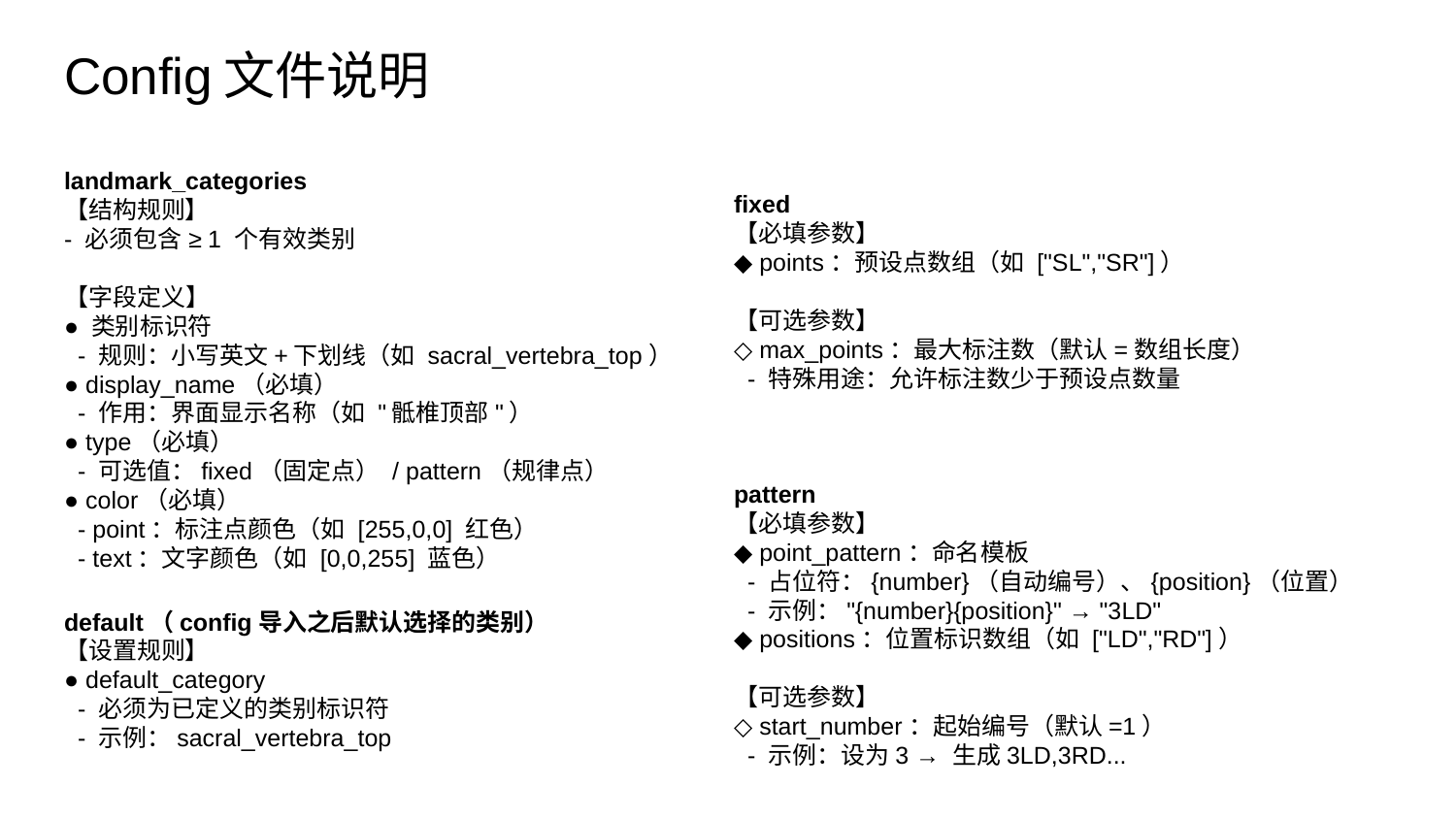

# Config文件说明
landmark_categories
【结构规则】
- 必须包含 ≥1 个有效类别

【字段定义】
● 类别标识符
  - 规则：小写英文+下划线（如 sacral_vertebra_top）
● display_name（必填）
  - 作用：界面显示名称（如 "骶椎顶部"）
● type（必填）
  - 可选值：fixed（固定点） / pattern（规律点）
● color（必填）
  - point：标注点颜色（如 [255,0,0] 红色）
  - text：文字颜色（如 [0,0,255] 蓝色）
fixed
【必填参数】
◆ points：预设点数组（如 ["SL","SR"]）

【可选参数】
◇ max_points：最大标注数（默认=数组长度）
  - 特殊用途：允许标注数少于预设点数量
pattern
【必填参数】
◆ point_pattern：命名模板
  - 占位符：{number}（自动编号）、{position}（位置）
  - 示例："{number}{position}" → "3LD"
◆ positions：位置标识数组（如 ["LD","RD"]）

【可选参数】
◇ start_number：起始编号（默认=1）
  - 示例：设为3 → 生成3LD,3RD...
default（config导入之后默认选择的类别）
【设置规则】
● default_category
  - 必须为已定义的类别标识符
  - 示例：sacral_vertebra_top